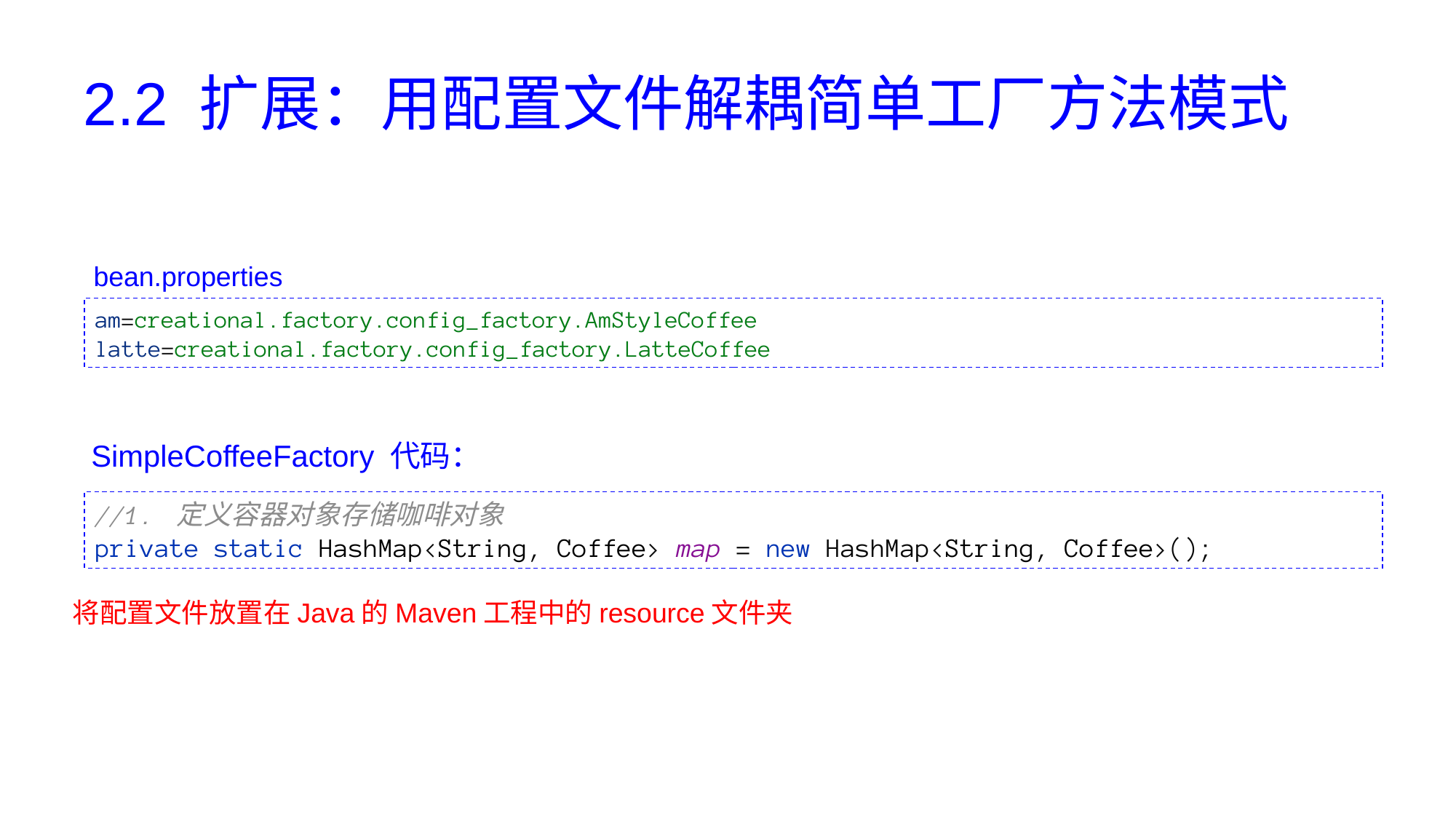

# 2.2 扩展：用配置文件解耦简单工厂方法模式
bean.properties
am=creational.factory.config_factory.AmStyleCoffee
latte=creational.factory.config_factory.LatteCoffee
SimpleCoffeeFactory 代码：
//1. 定义容器对象存储咖啡对象
private static HashMap<String, Coffee> map = new HashMap<String, Coffee>();
将配置文件放置在Java的Maven工程中的resource文件夹
23